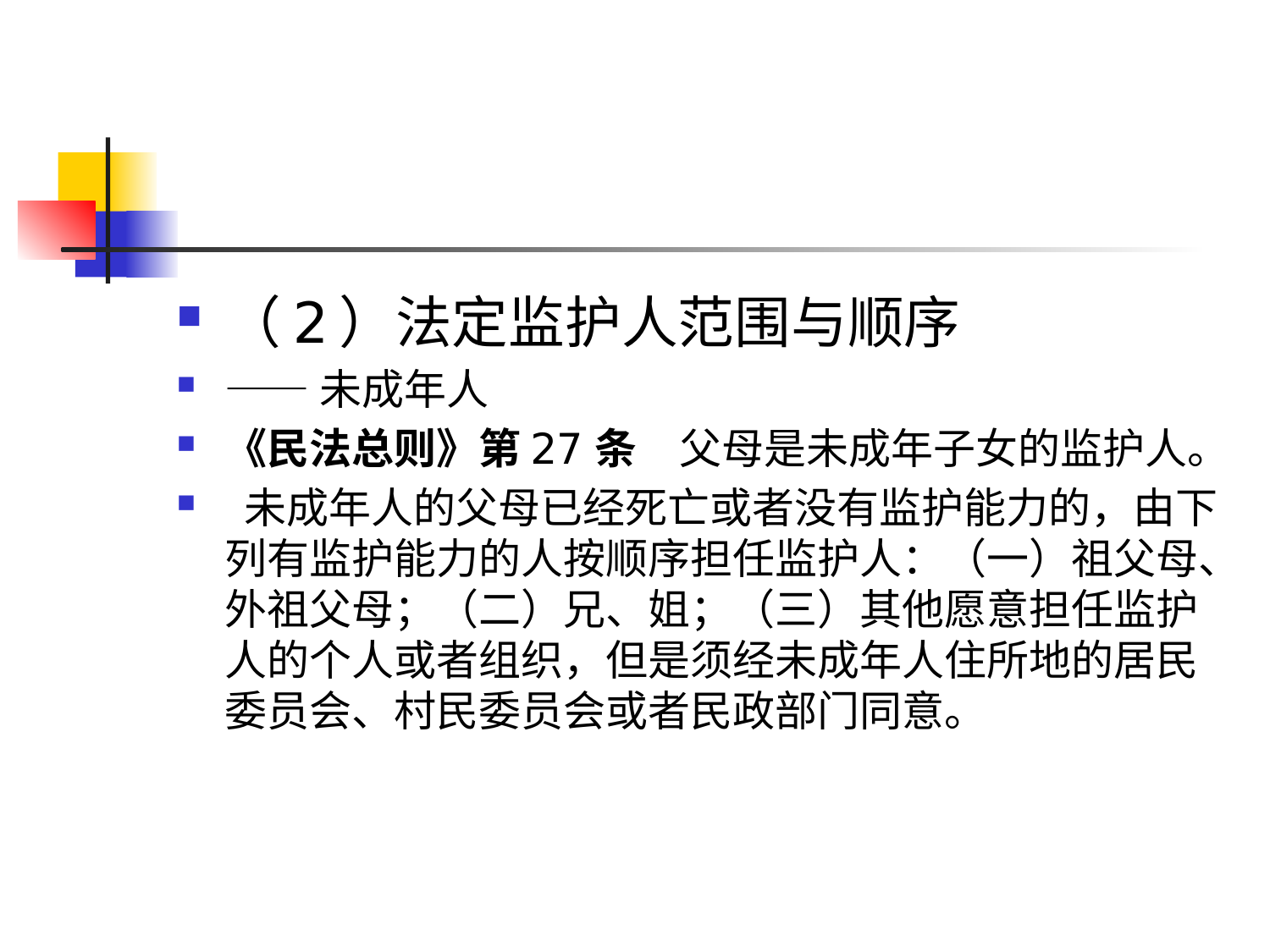

#
（2）法定监护人范围与顺序
——未成年人
《民法总则》第27条　父母是未成年子女的监护人。
 未成年人的父母已经死亡或者没有监护能力的，由下列有监护能力的人按顺序担任监护人：（一）祖父母、外祖父母；（二）兄、姐；（三）其他愿意担任监护人的个人或者组织，但是须经未成年人住所地的居民委员会、村民委员会或者民政部门同意。